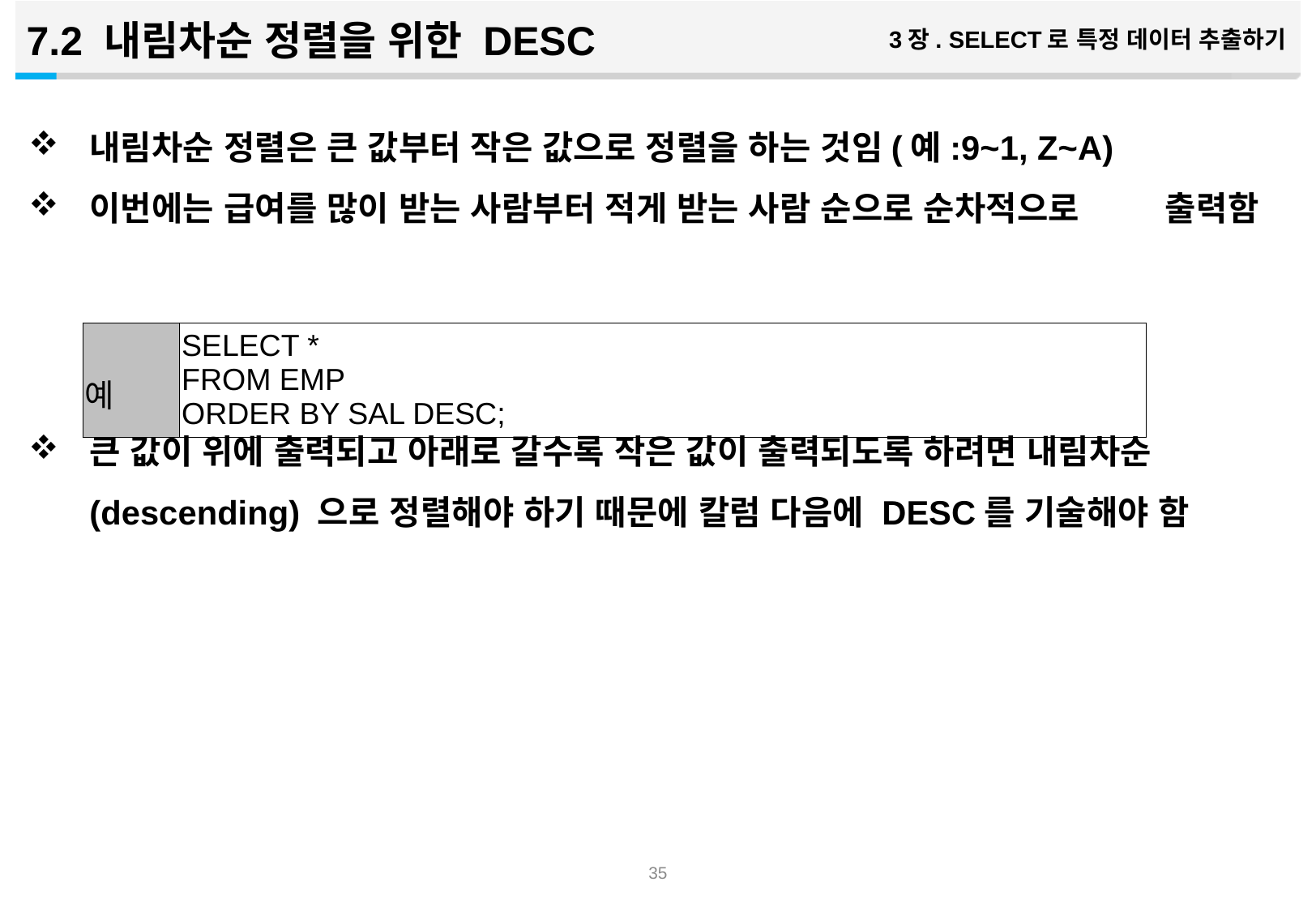

7.2 내림차순 정렬을 위한 DESC
3장. SELECT로 특정 데이터 추출하기
내림차순 정렬은 큰 값부터 작은 값으로 정렬을 하는 것임(예:9~1, Z~A)
이번에는 급여를 많이 받는 사람부터 적게 받는 사람 순으로 순차적으로         출력함

큰 값이 위에 출력되고 아래로 갈수록 작은 값이 출력되도록 하려면 내림차순(descending) 으로 정렬해야 하기 때문에 칼럼 다음에 DESC를 기술해야 함
| 예 | SELECT \* FROM EMP ORDER BY SAL DESC; |
| --- | --- |
35